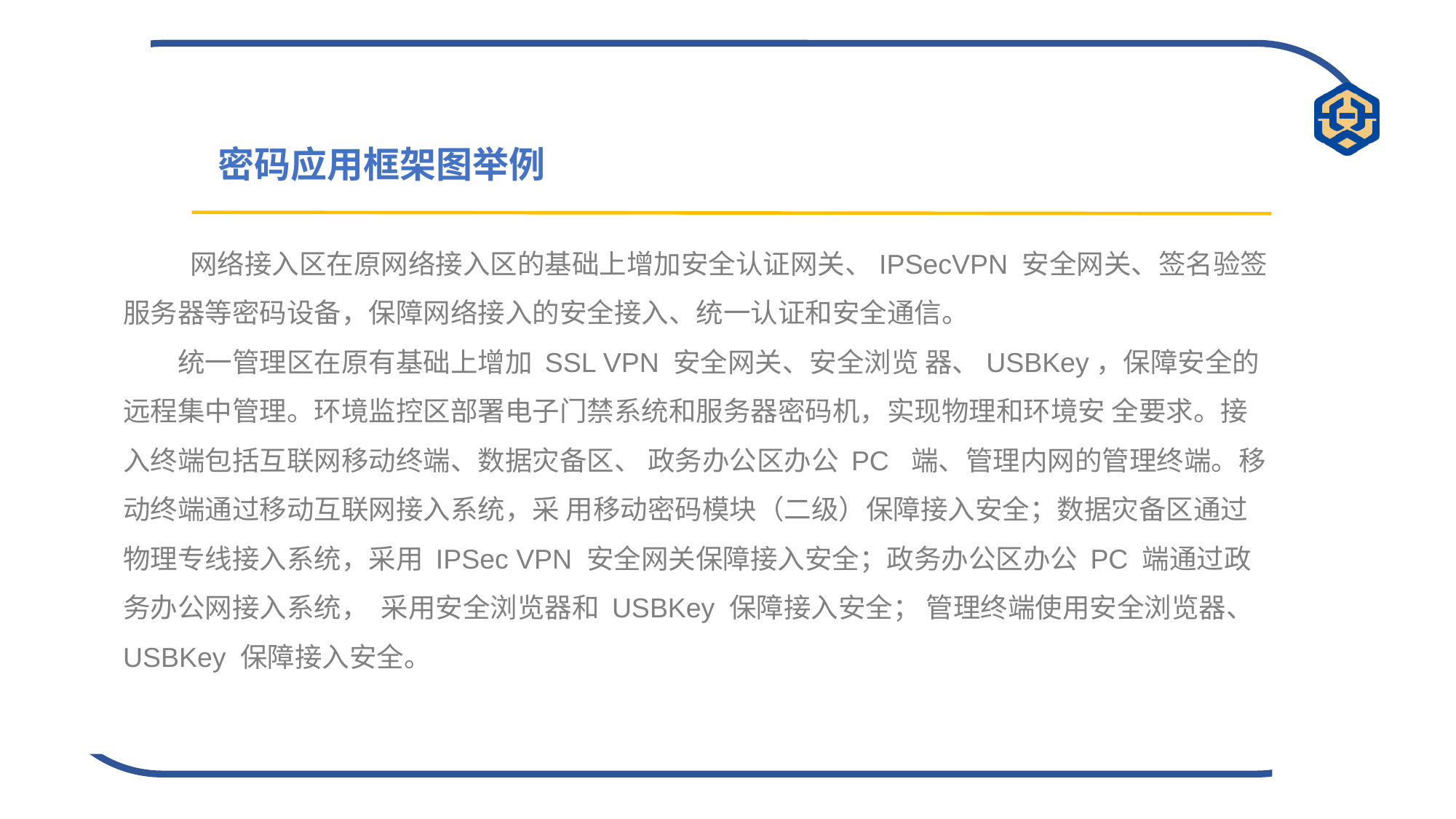

密码应用框架图举例
 网络接入区在原网络接入区的基础上增加安全认证网关、IPSecVPN 安全网关、签名验签服务器等密码设备，保障网络接入的安全接入、统一认证和安全通信。
统一管理区在原有基础上增加 SSL VPN 安全网关、安全浏览 器、USBKey，保障安全的远程集中管理。环境监控区部署电子门禁系统和服务器密码机，实现物理和环境安 全要求。接入终端包括互联网移动终端、数据灾备区、 政务办公区办公 PC  端、管理内网的管理终端。移动终端通过移动互联网接入系统，采 用移动密码模块（二级）保障接入安全；数据灾备区通过物理专线接入系统，采用 IPSec VPN 安全网关保障接入安全；政务办公区办公 PC 端通过政务办公网接入系统，  采用安全浏览器和 USBKey 保障接入安全； 管理终端使用安全浏览器、USBKey 保障接入安全。